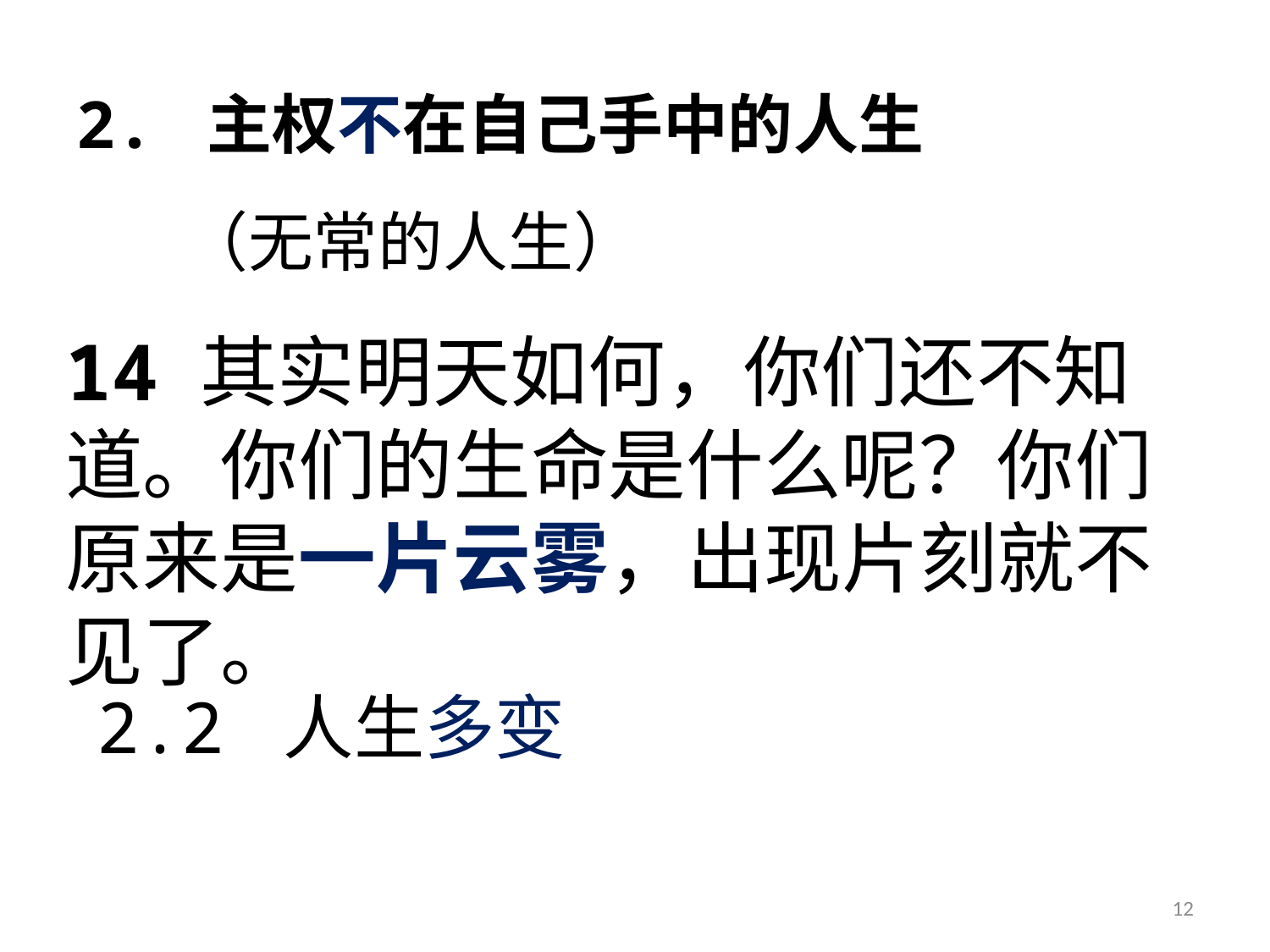

# 2. 主权不在自己手中的人生 （无常的人生）
14 其实明天如何，你们还不知道。你们的生命是什么呢？你们原来是一片云雾，出现片刻就不见了。
2.2 人生多变
12